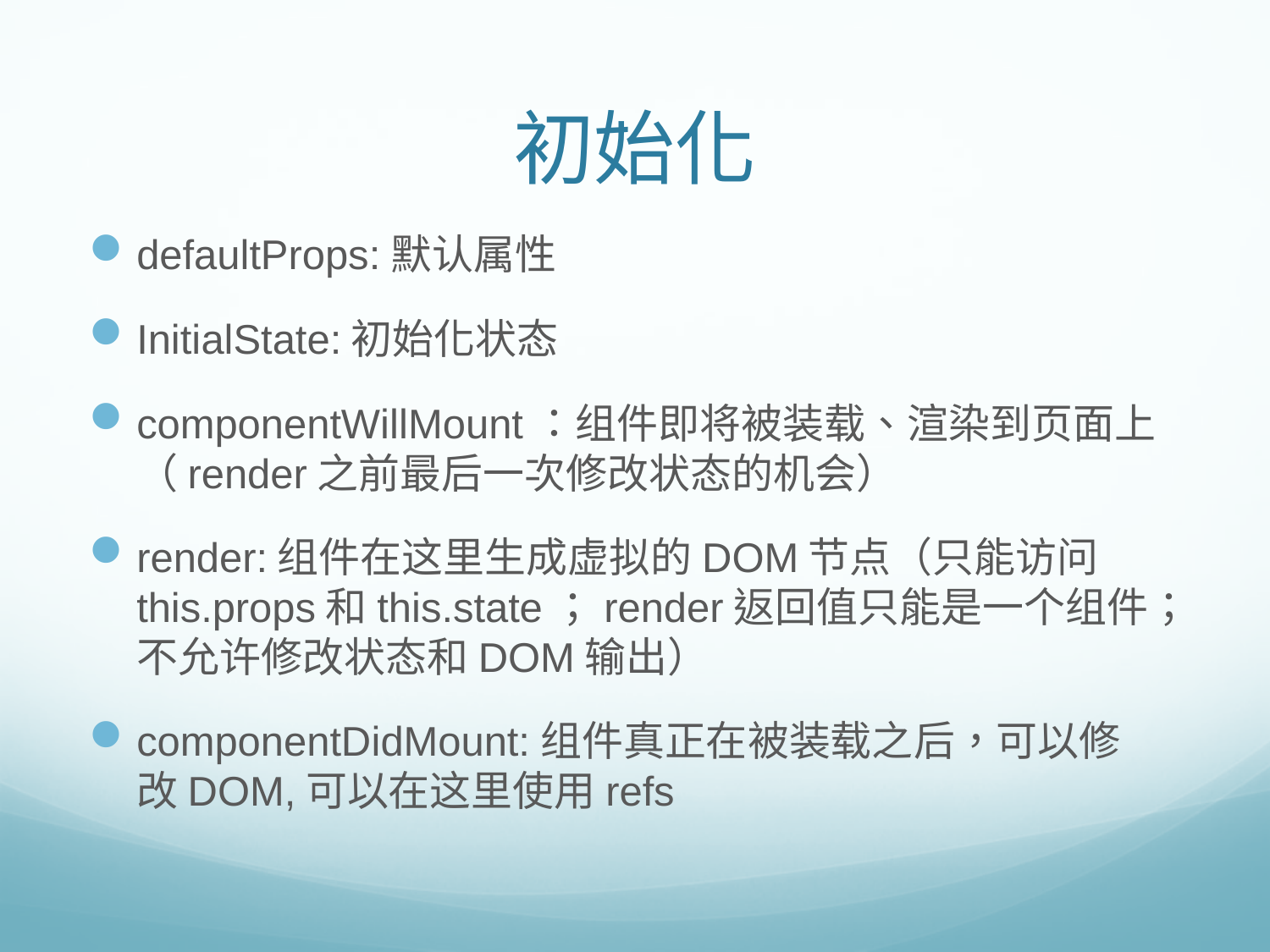

# 初始化
defaultProps:默认属性
InitialState:初始化状态
componentWillMount：组件即将被装载、渲染到页面上（render之前最后一次修改状态的机会）
render:组件在这里生成虚拟的DOM节点（只能访问this.props和this.state；render返回值只能是一个组件；不允许修改状态和DOM输出）
componentDidMount:组件真正在被装载之后，可以修    改DOM,可以在这里使用refs